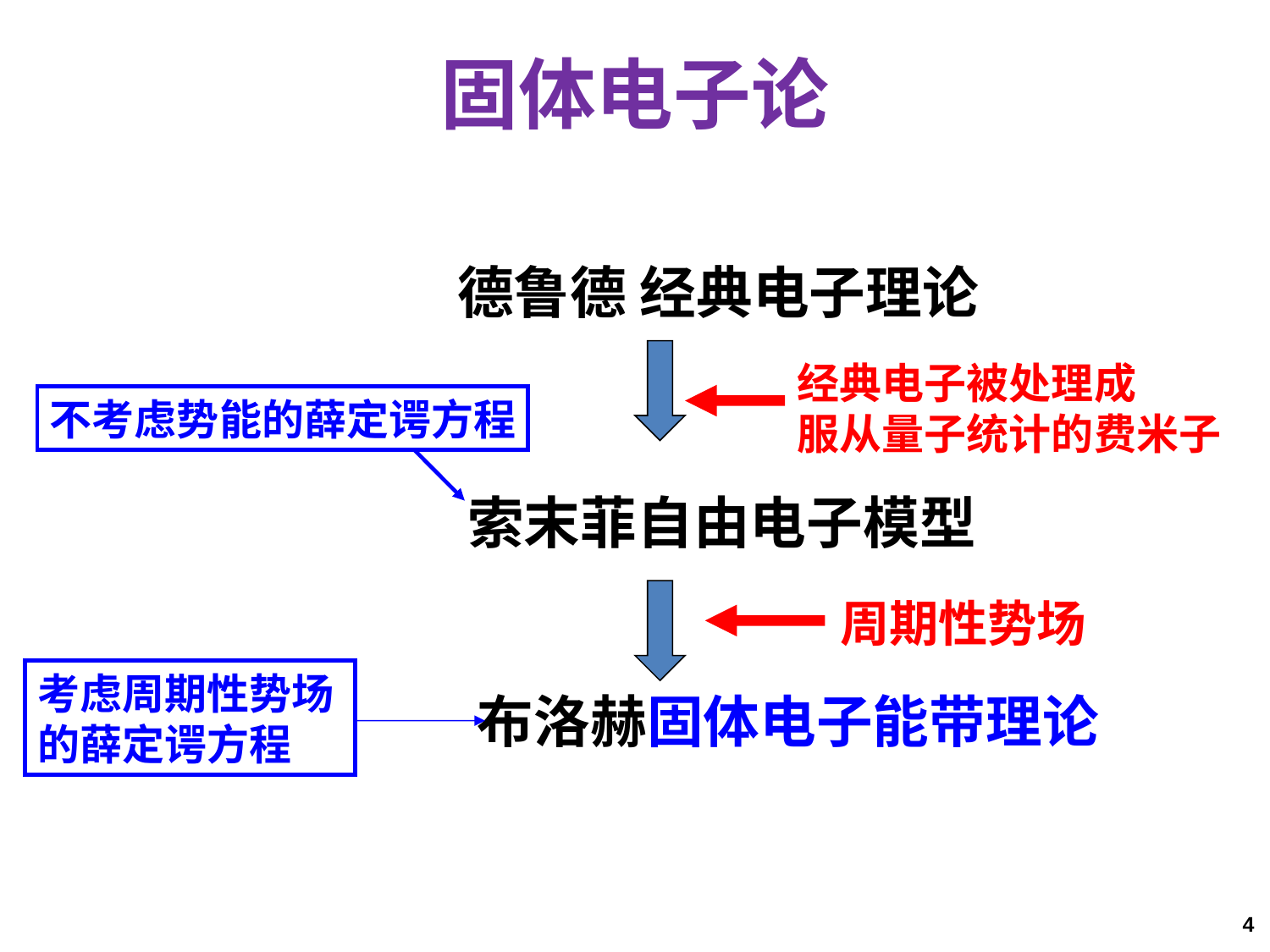

# 固体电子论
德鲁德 经典电子理论

经典电子被处理成
服从量子统计的费米子
不考虑势能的薛定谔方程

索末菲自由电子模型

周期性势场

考虑周期性势场的薛定谔方程

布洛赫固体电子能带理论
4